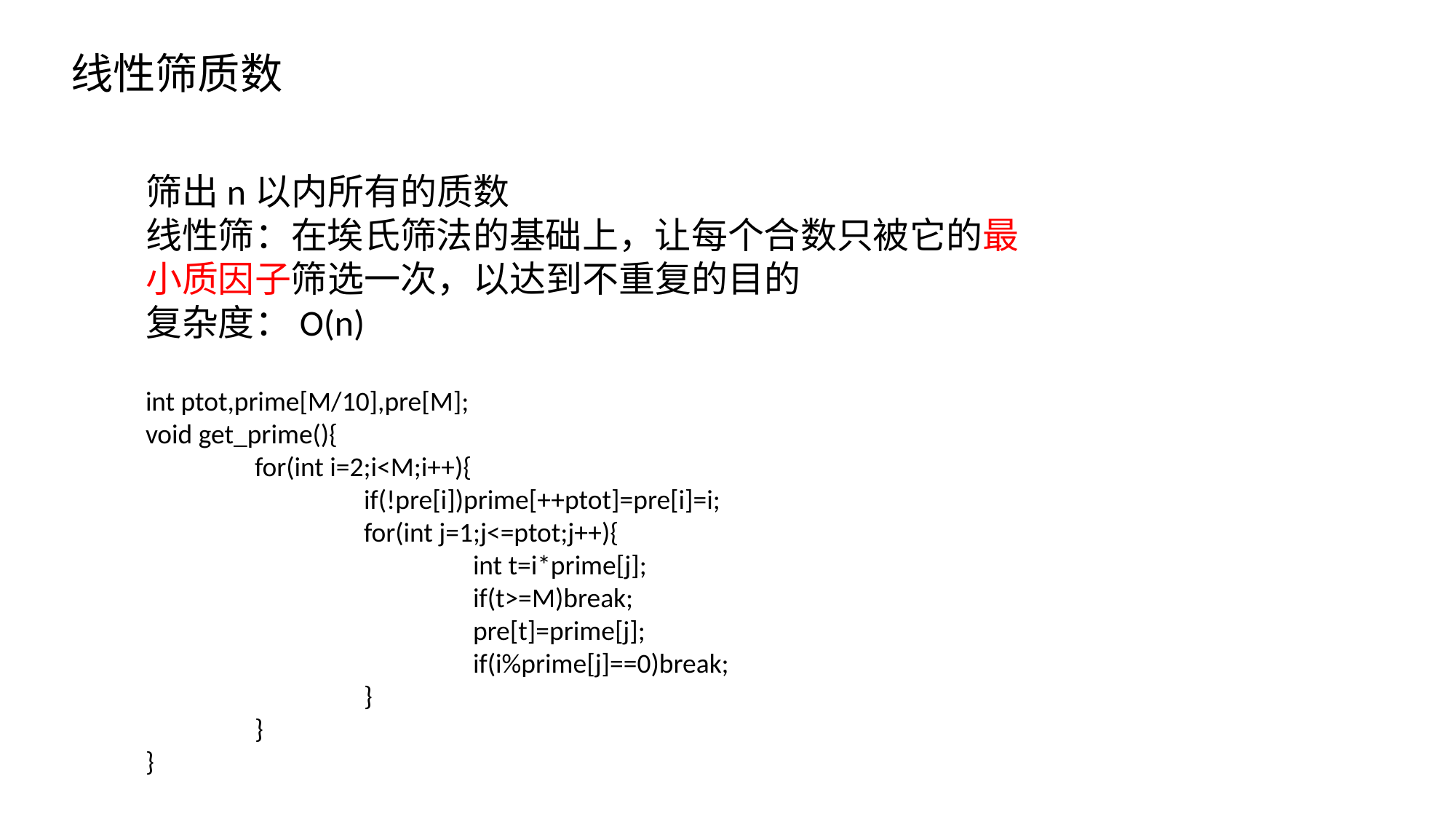

线性筛质数
筛出n以内所有的质数
线性筛：在埃氏筛法的基础上，让每个合数只被它的最小质因子筛选一次，以达到不重复的目的
复杂度：O(n)

int ptot,prime[M/10],pre[M];
void get_prime(){
	for(int i=2;i<M;i++){
		if(!pre[i])prime[++ptot]=pre[i]=i;
		for(int j=1;j<=ptot;j++){
			int t=i*prime[j];
			if(t>=M)break;
			pre[t]=prime[j];
			if(i%prime[j]==0)break;
		}
	}
}